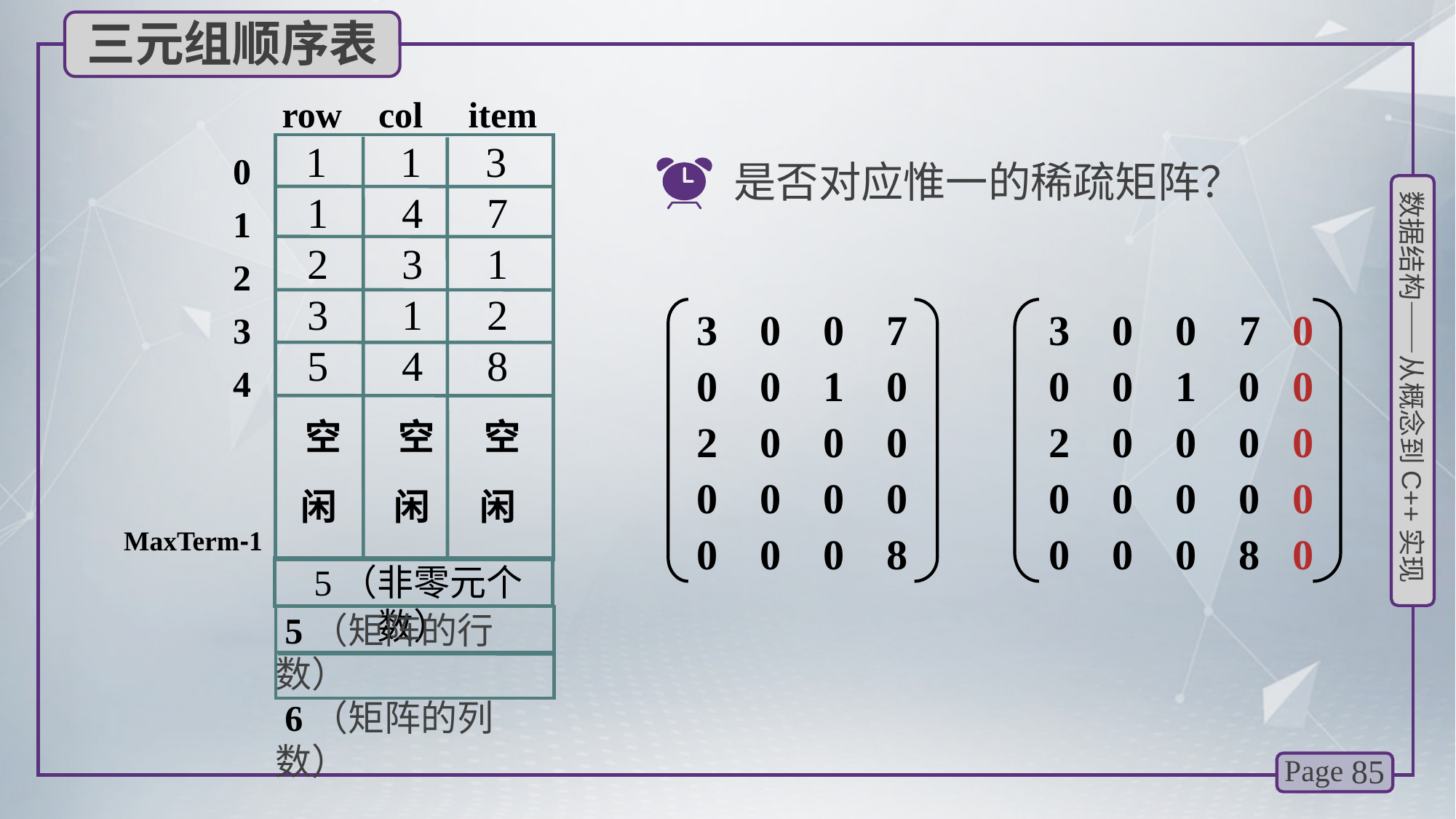

三元组顺序表

row    col     item
   1       1      3
   1       4      7
   2       3      1
   3       1      2
   5       4      8
  空       空      空

  闲       闲      闲

0
1
2
3
4

MaxTerm-1
 5（非零元个数）
是否对应惟一的稀疏矩阵？

3    0    0    7
0    0    1    0
2    0    0    0
0    0    0    0
0    0    0    8

3    0    0    7   0
0    0    1    0   0
2    0    0    0   0
0    0    0    0   0
0    0    0    8   0

 5（矩阵的行数）
 6（矩阵的列数）